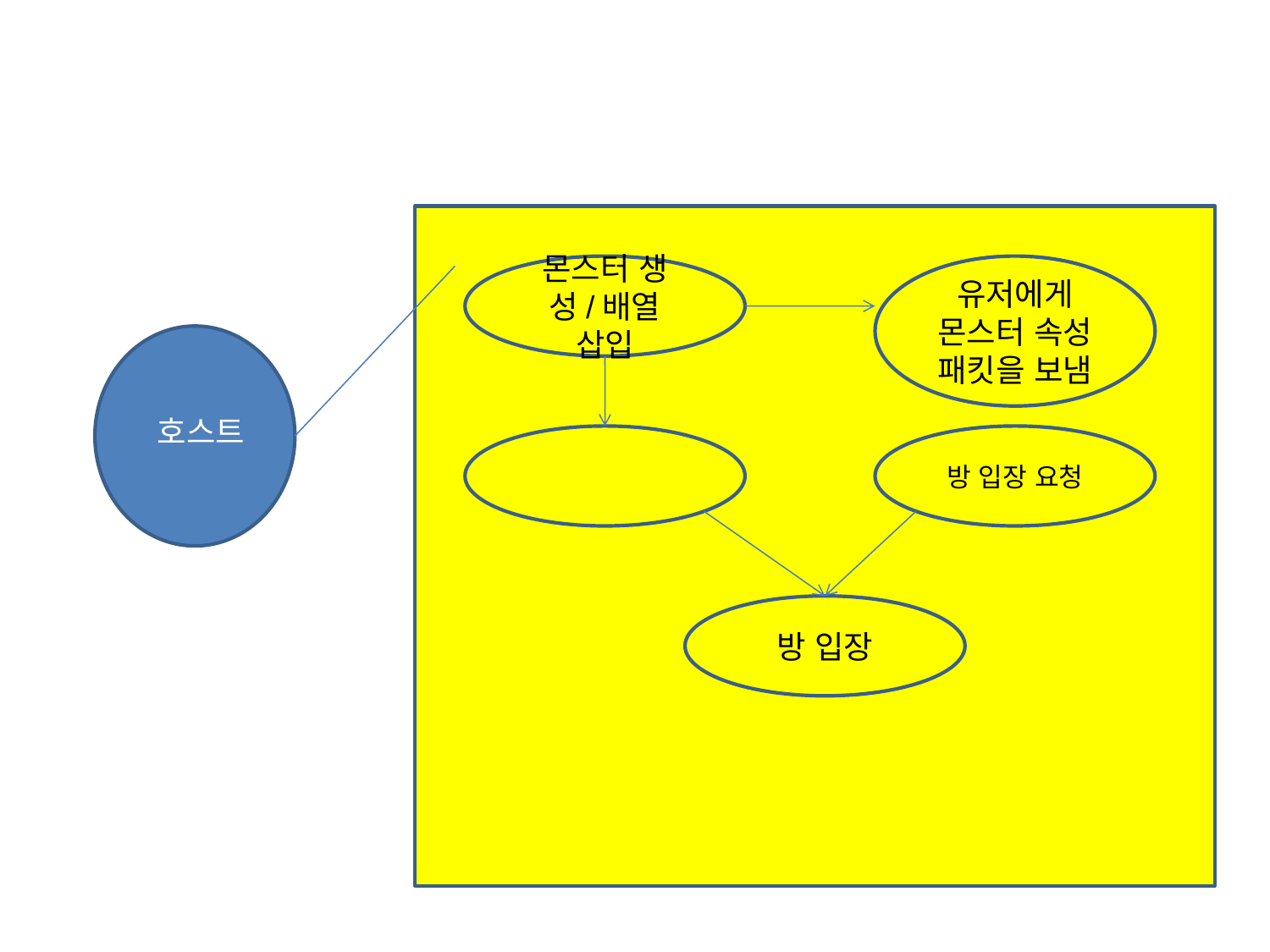

#

몬스터 생성/배열 삽입
유저에게 몬스터 속성 패킷을 보냄

호스트

방 입장 요청
방 입장